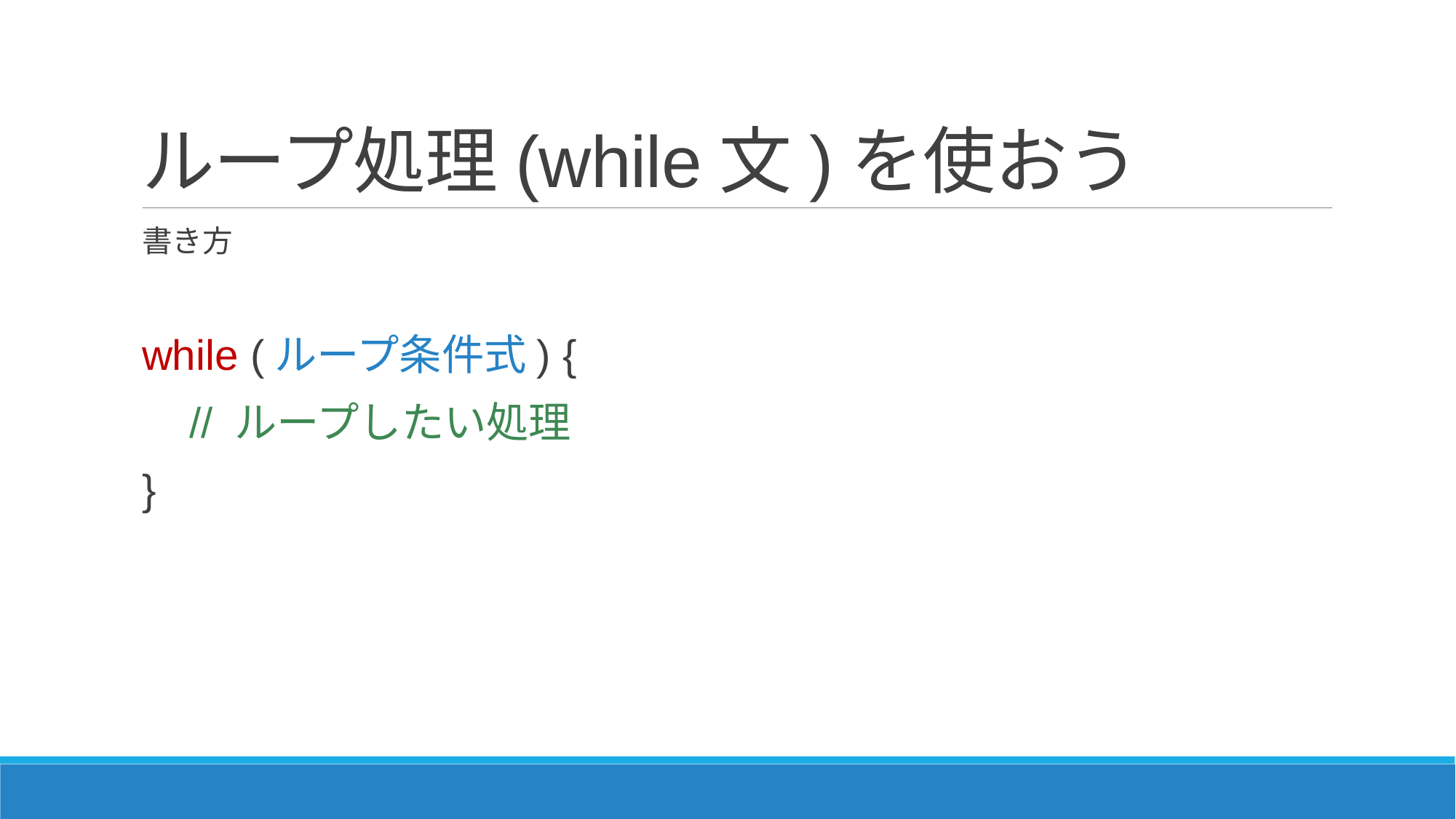

# ループ処理(while文)を使おう
書き方

while (ループ条件式) {
    // ループしたい処理
}